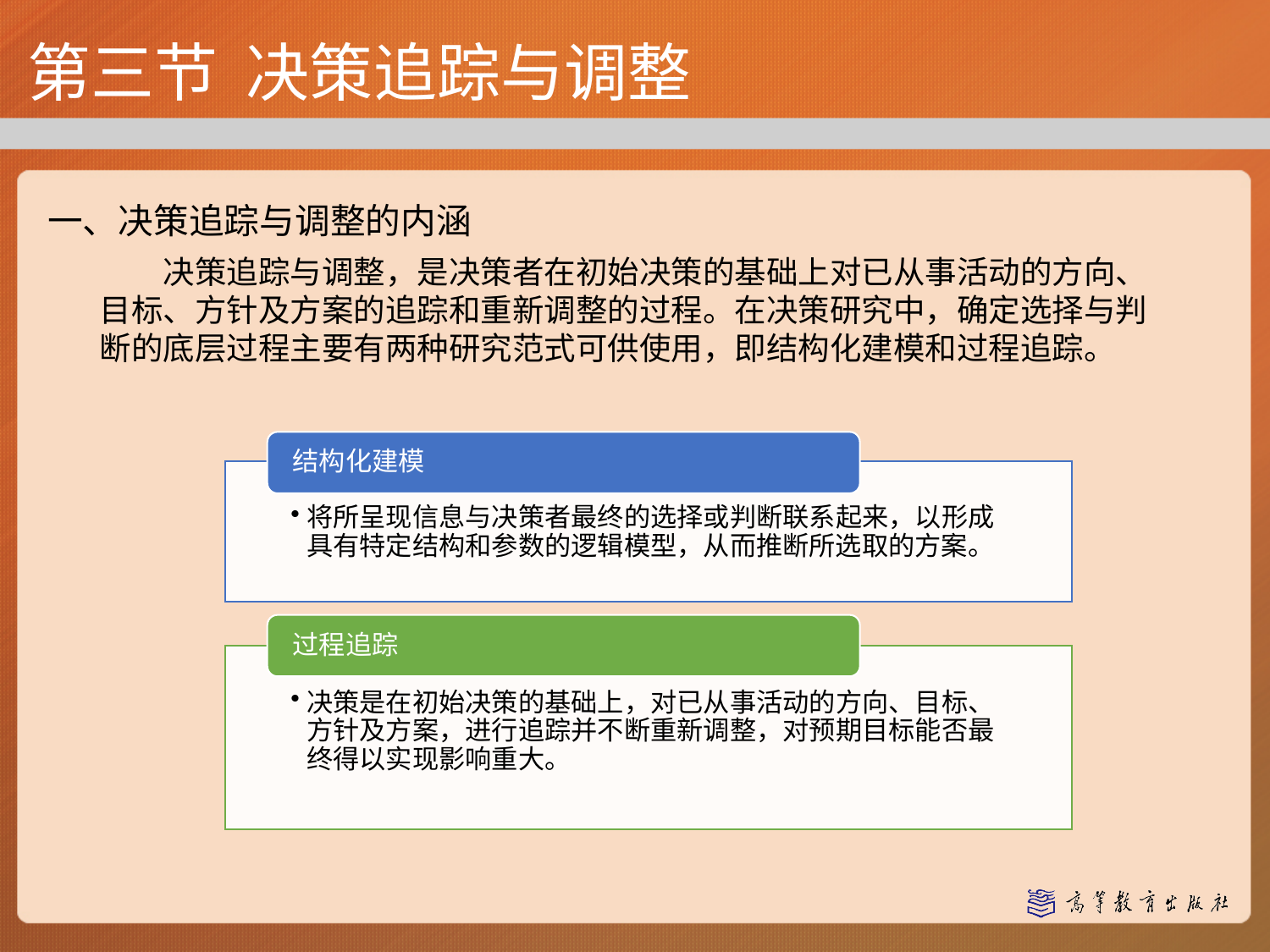

第三节  决策追踪与调整
一、决策追踪与调整的内涵
决策追踪与调整，是决策者在初始决策的基础上对已从事活动的方向、目标、方针及方案的追踪和重新调整的过程。在决策研究中，确定选择与判断的底层过程主要有两种研究范式可供使用，即结构化建模和过程追踪。

将所呈现信息与决策者最终的选择或判断联系起来，以形成具有特定结构和参数的逻辑模型，从而推断所选取的方案。
结构化建模
决策是在初始决策的基础上，对已从事活动的方向、目标、方针及方案，进行追踪并不断重新调整，对预期目标能否最终得以实现影响重大。
过程追踪